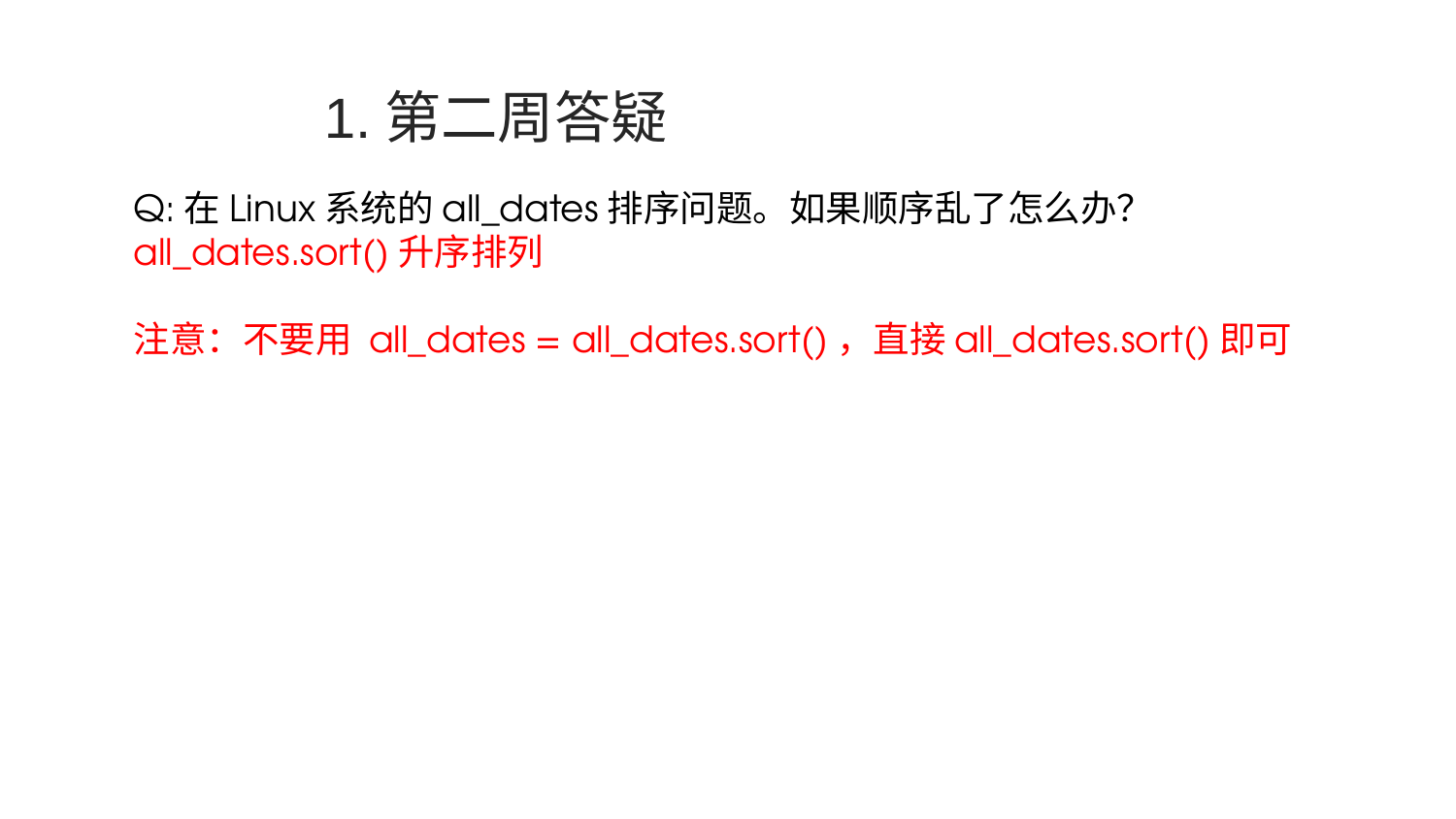

1.第二周答疑
Q:在Linux系统的all_dates排序问题。如果顺序乱了怎么办？
all_dates.sort()升序排列

注意：不要用 all_dates = all_dates.sort()，直接all_dates.sort()即可